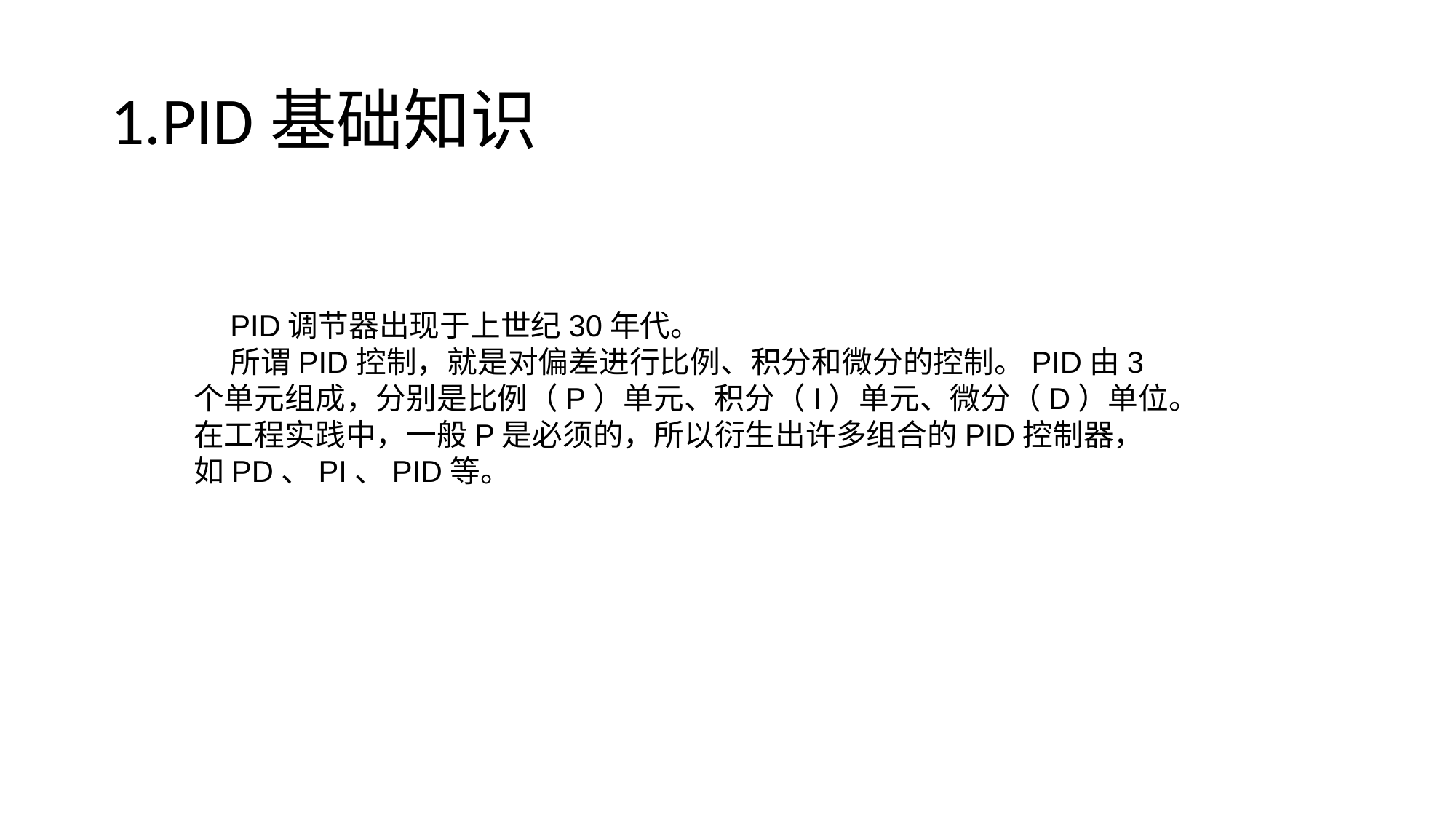

# 1.PID基础知识
PID调节器出现于上世纪30年代。
所谓PID控制，就是对偏差进行比例、积分和微分的控制。PID由3个单元组成，分别是比例（P）单元、积分（I）单元、微分（D）单位。在工程实践中，一般P是必须的，所以衍生出许多组合的PID控制器，如PD、PI、PID等。